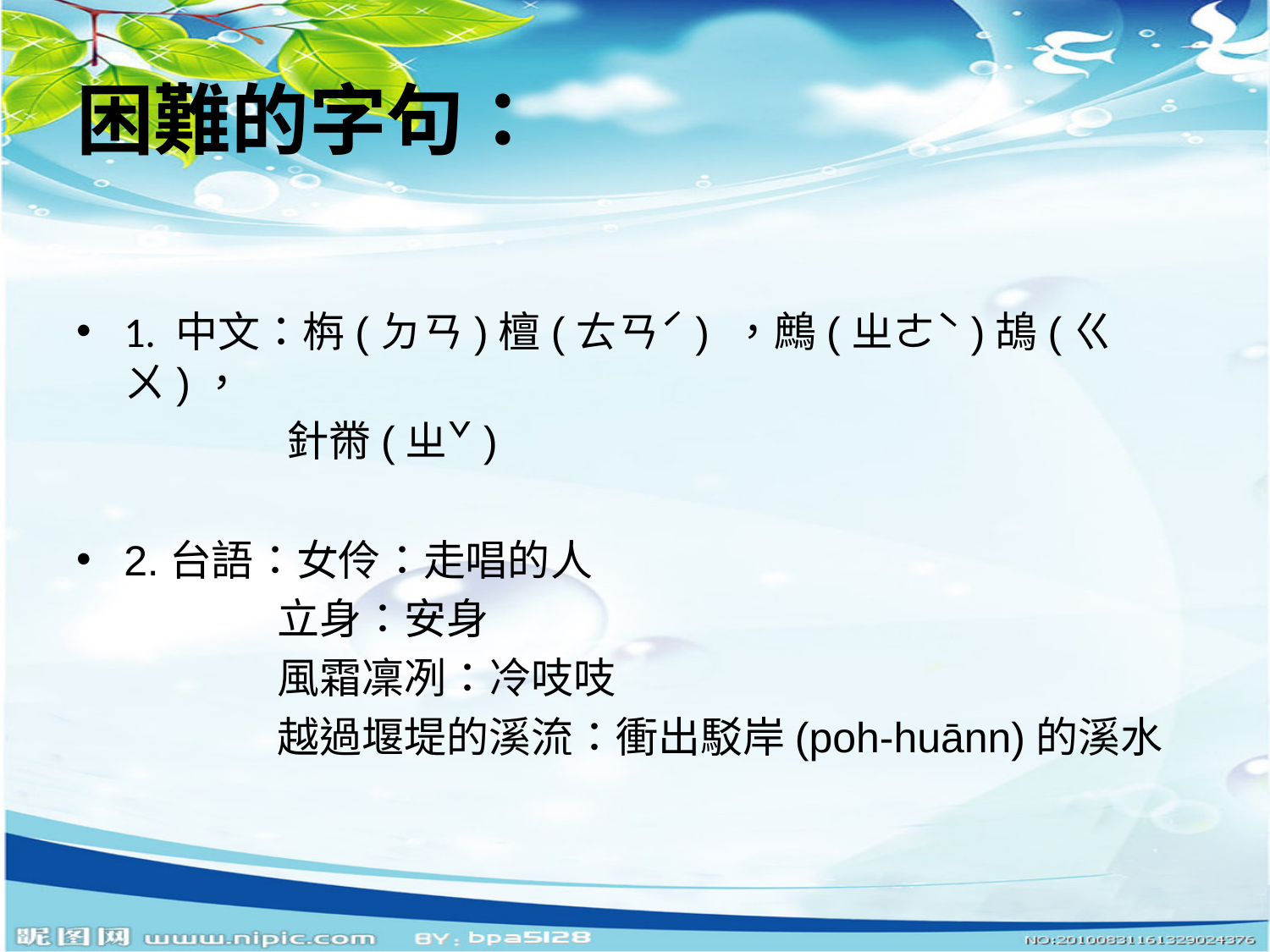

# 困難的字句：

1. 中文：栴(ㄉㄢ)檀(ㄊㄢˊ) ，鷓(ㄓㄜˋ)鴣(ㄍㄨ)，
                     針黹(ㄓˇ)

2.台語：女伶：走唱的人
                    立身：安身
                    風霜凜冽：冷吱吱
                    越過堰堤的溪流：衝出駁岸(poh-huānn)的溪水